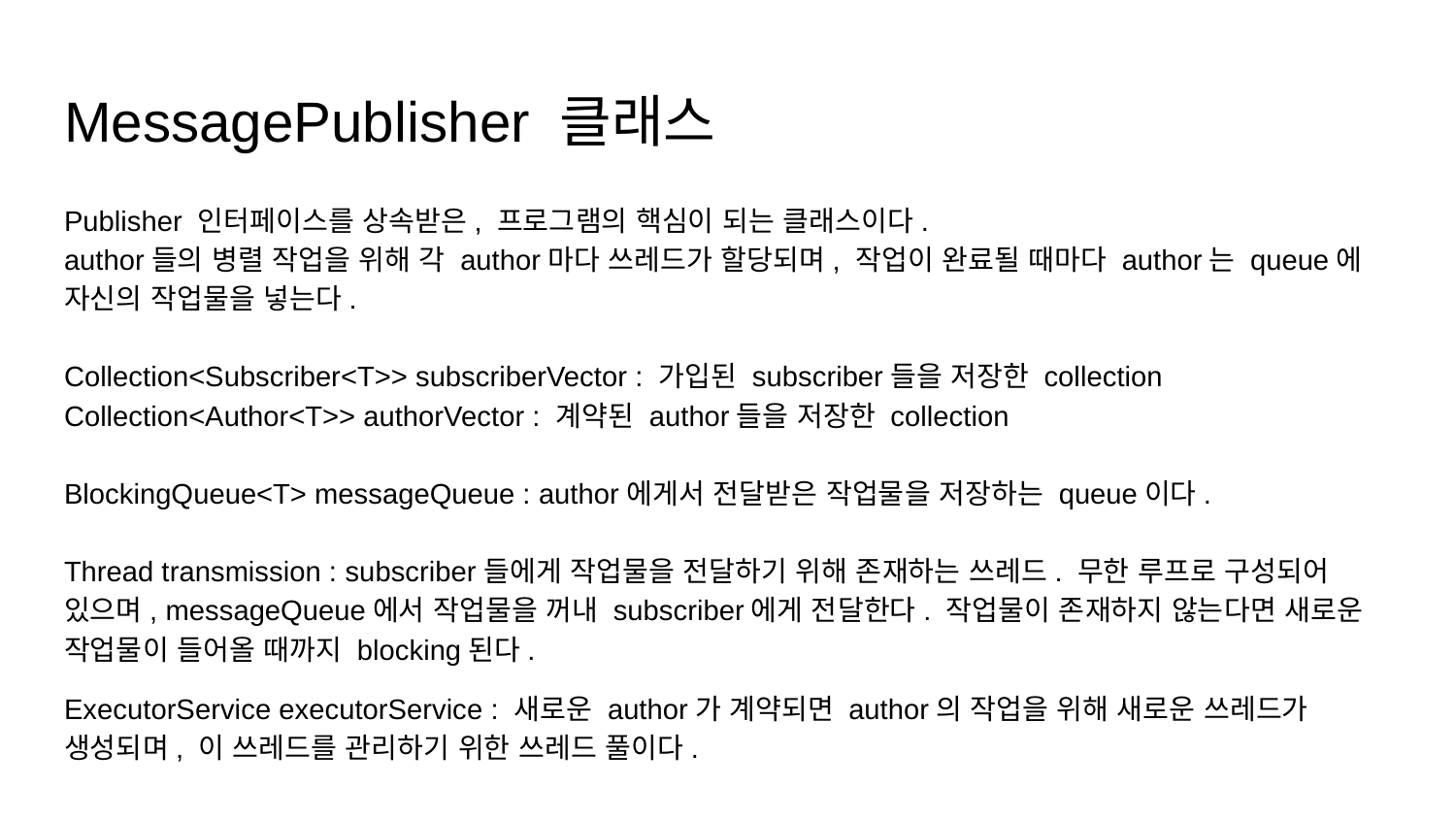

# MessagePublisher 클래스
Publisher 인터페이스를 상속받은, 프로그램의 핵심이 되는 클래스이다.
author들의 병렬 작업을 위해 각 author마다 쓰레드가 할당되며, 작업이 완료될 때마다 author는 queue에 자신의 작업물을 넣는다.

Collection<Subscriber<T>> subscriberVector : 가입된 subscriber들을 저장한 collection
Collection<Author<T>> authorVector : 계약된 author들을 저장한 collection

BlockingQueue<T> messageQueue : author에게서 전달받은 작업물을 저장하는 queue이다.

Thread transmission : subscriber들에게 작업물을 전달하기 위해 존재하는 쓰레드. 무한 루프로 구성되어 있으며, messageQueue에서 작업물을 꺼내 subscriber에게 전달한다. 작업물이 존재하지 않는다면 새로운 작업물이 들어올 때까지 blocking된다.
ExecutorService executorService : 새로운 author가 계약되면 author의 작업을 위해 새로운 쓰레드가 생성되며, 이 쓰레드를 관리하기 위한 쓰레드 풀이다.